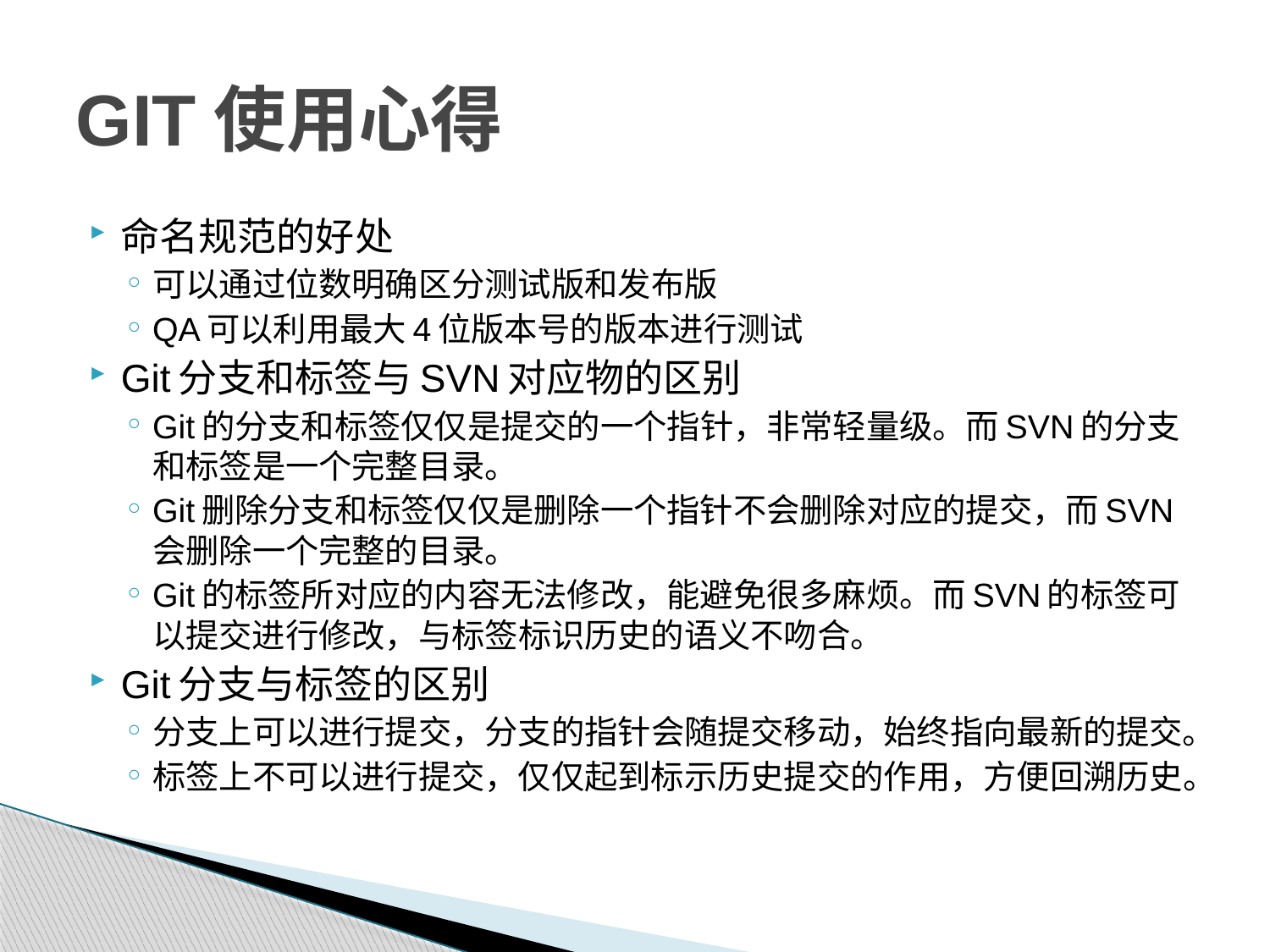

# GIT使用心得
命名规范的好处
可以通过位数明确区分测试版和发布版
QA可以利用最大4位版本号的版本进行测试
Git分支和标签与SVN对应物的区别
Git的分支和标签仅仅是提交的一个指针，非常轻量级。而SVN的分支和标签是一个完整目录。
Git删除分支和标签仅仅是删除一个指针不会删除对应的提交，而SVN会删除一个完整的目录。
Git的标签所对应的内容无法修改，能避免很多麻烦。而SVN的标签可以提交进行修改，与标签标识历史的语义不吻合。
Git分支与标签的区别
分支上可以进行提交，分支的指针会随提交移动，始终指向最新的提交。
标签上不可以进行提交，仅仅起到标示历史提交的作用，方便回溯历史。